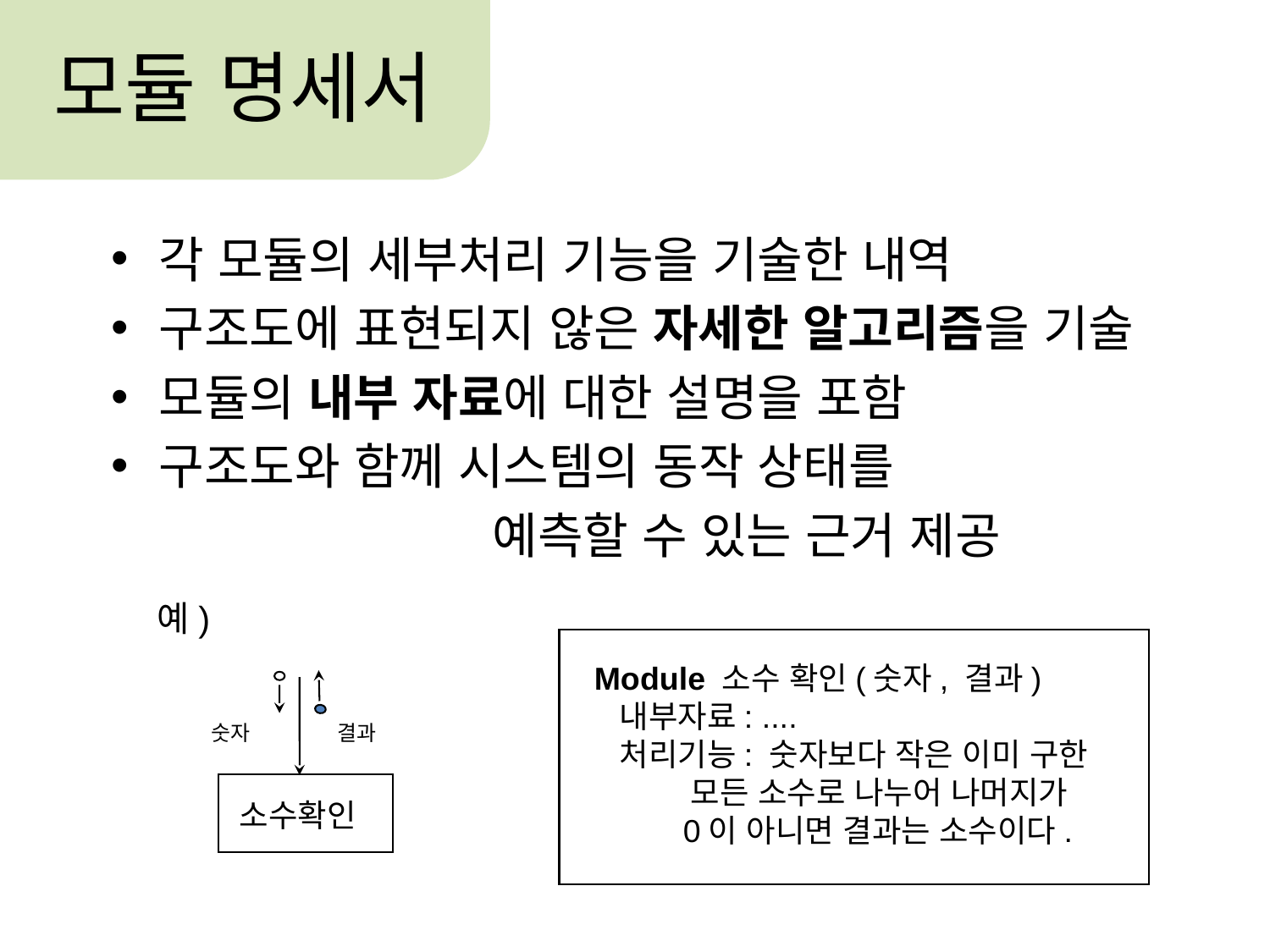

# 모듈 명세서
각 모듈의 세부처리 기능을 기술한 내역
구조도에 표현되지 않은 자세한 알고리즘을 기술
모듈의 내부 자료에 대한 설명을 포함
구조도와 함께 시스템의 동작 상태를
			예측할 수 있는 근거 제공
예)

Module 소수 확인(숫자, 결과)
  내부자료: ....
  처리기능: 숫자보다 작은 이미 구한
          모든 소수로 나누어 나머지가
          0이 아니면 결과는 소수이다.

숫자
결과

소수확인